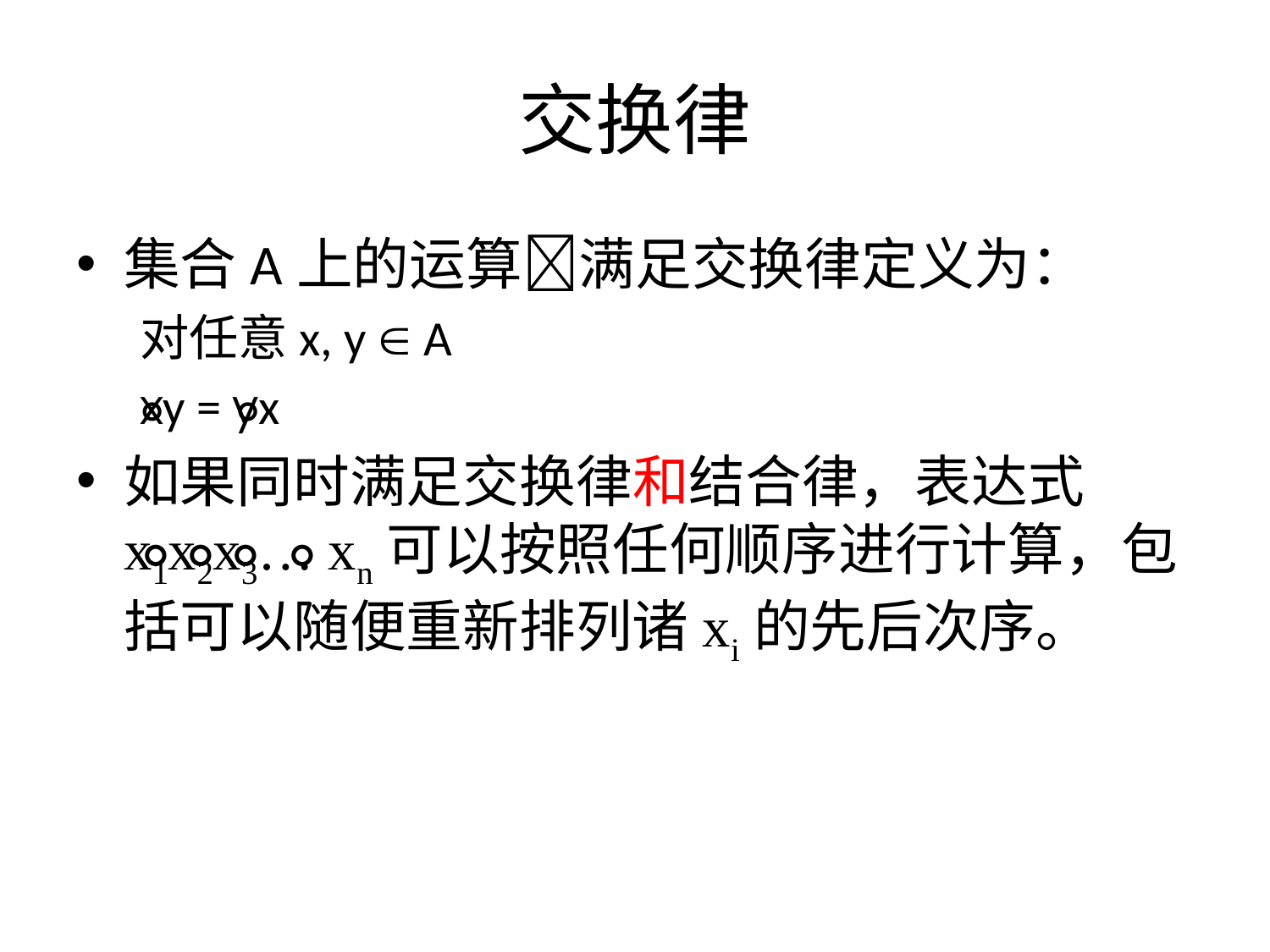

# 交换律
集合A上的运算⃘满足交换律定义为：
对任意x, y ∈ A
x⃘y = y⃘x
如果⃘同时满足交换律和结合律，表达式x1⃘x2⃘x3⃘…⃘ xn可以按照任何顺序进行计算，包括可以随便重新排列诸xi的先后次序。